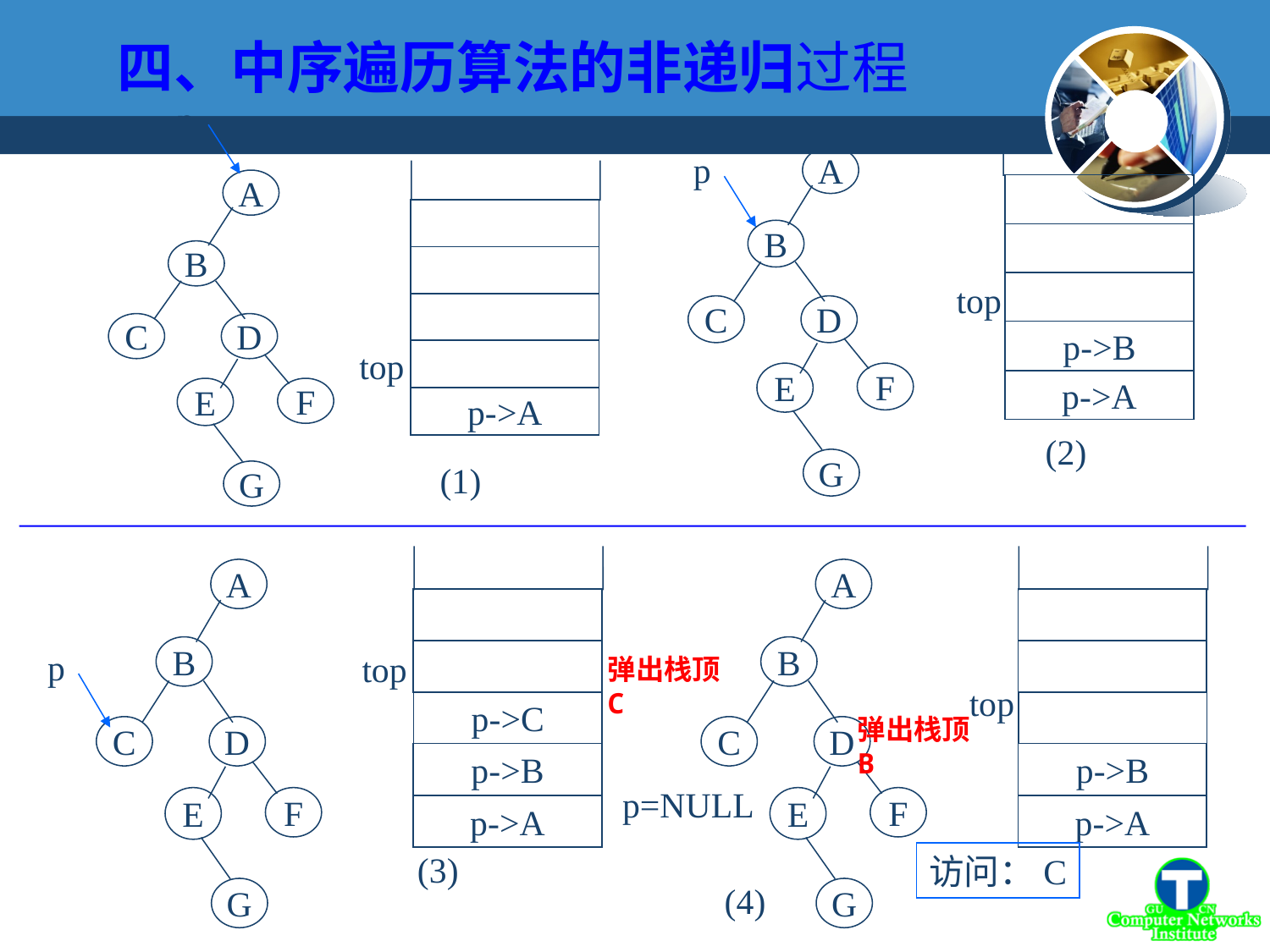

四、中序遍历算法的非递归过程
p

p->A
A

B

C
D

E
F

G
top
(1)

p

A

B

C
D

E
F

G

top

p->B
p->A
(2)

A

B

C
D

E
F

G

p

top
p->C
p->B
p->A
(3)

A

B

C
D

E
F

G

top

p->B
p->A
访问：C
(4)
p=NULL
弹出栈顶C
弹出栈顶B
67